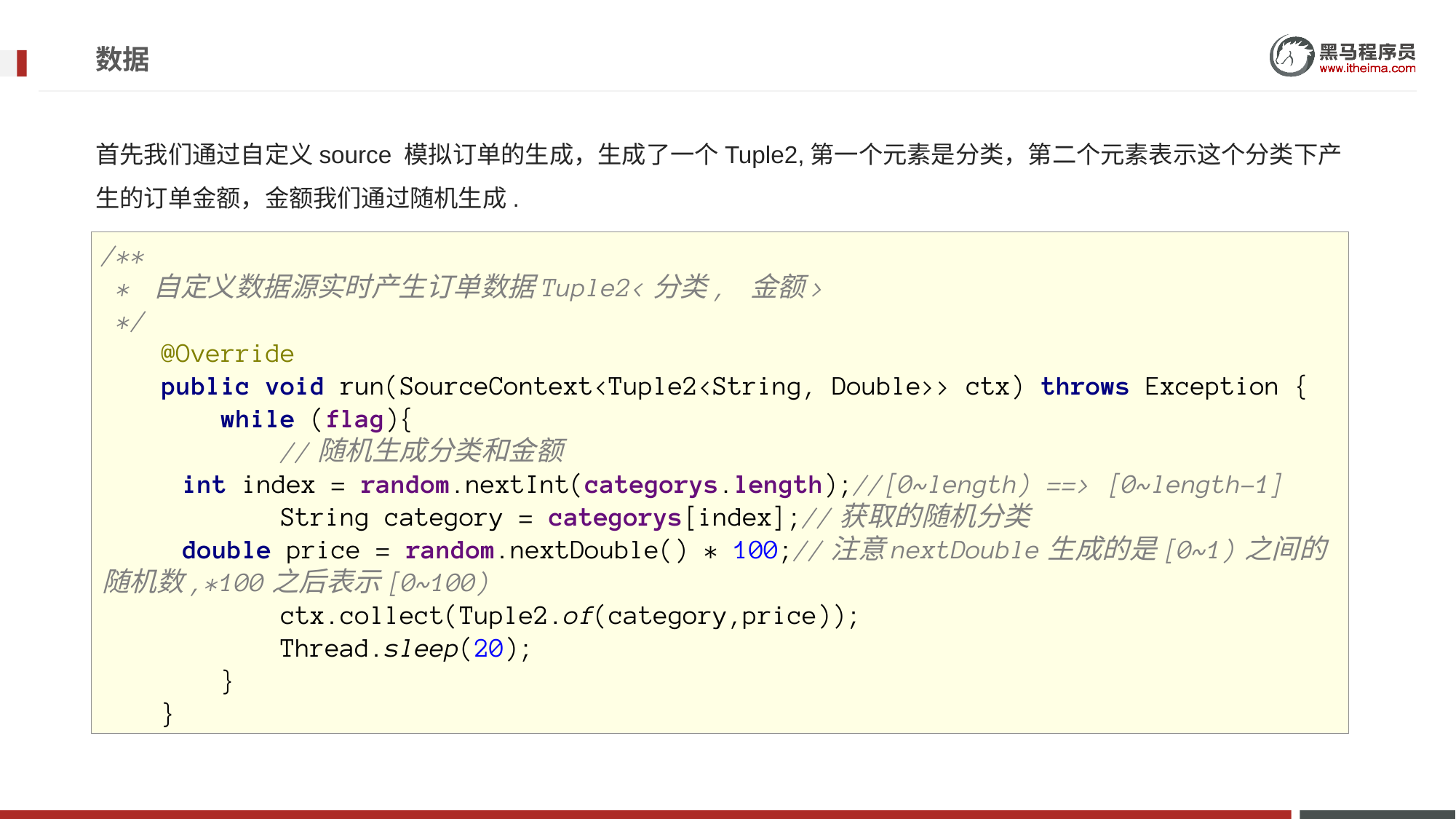

# 数据
首先我们通过自定义source 模拟订单的生成，生成了一个Tuple2,第一个元素是分类，第二个元素表示这个分类下产生的订单金额，金额我们通过随机生成.
/**
 * 自定义数据源实时产生订单数据Tuple2<分类, 金额>
 */
    @Override
    public void run(SourceContext<Tuple2<String, Double>> ctx) throws Exception {
        while (flag){
            //随机生成分类和金额
            int index = random.nextInt(categorys.length);//[0~length) ==> [0~length-1]
            String category = categorys[index];//获取的随机分类
            double price = random.nextDouble() * 100;//注意nextDouble生成的是[0~1)之间的随机数,*100之后表示[0~100)
            ctx.collect(Tuple2.of(category,price));
            Thread.sleep(20);
        }
    }